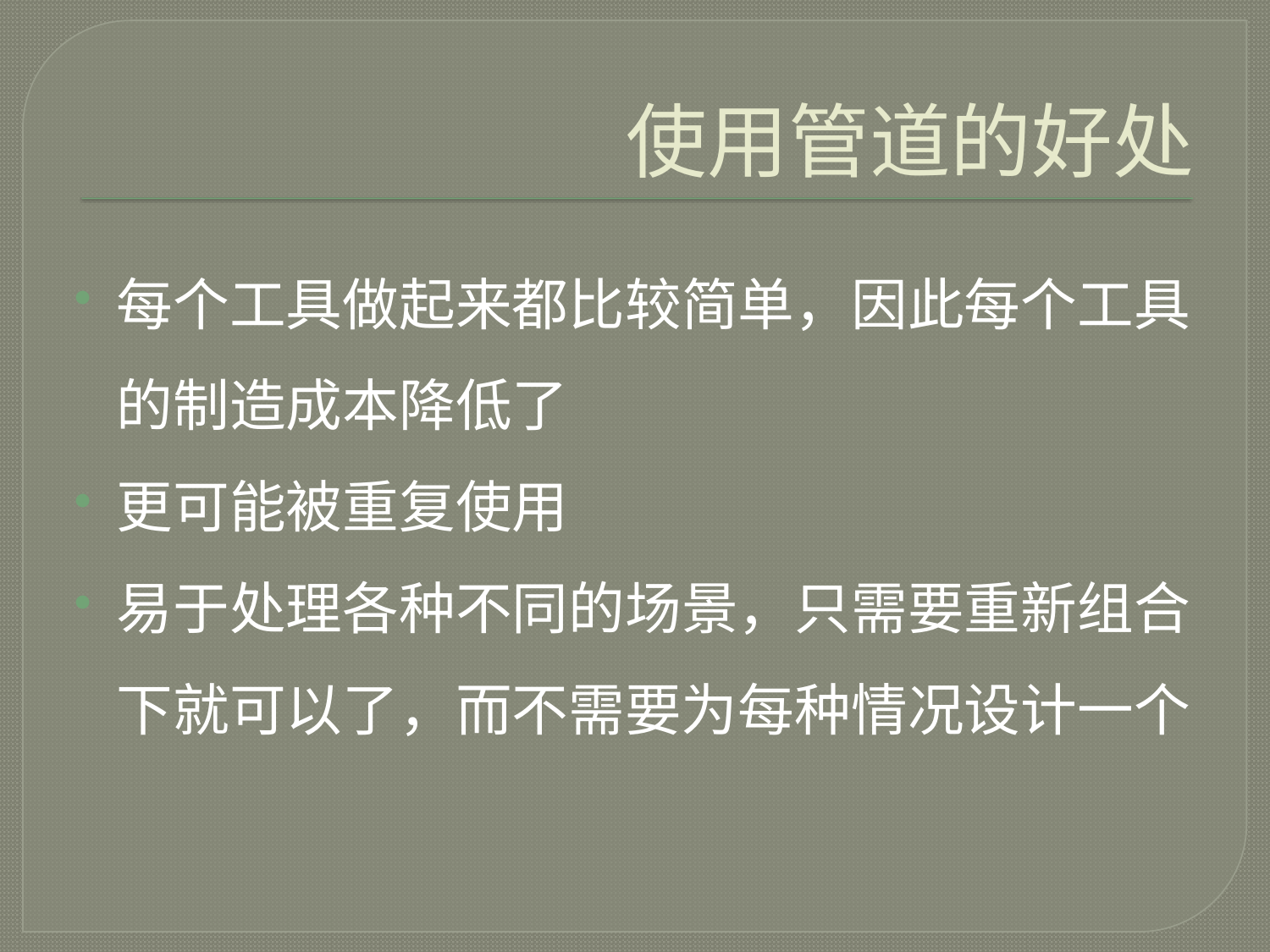

# 使用管道的好处
每个工具做起来都比较简单，因此每个工具的制造成本降低了
更可能被重复使用
易于处理各种不同的场景，只需要重新组合下就可以了，而不需要为每种情况设计一个